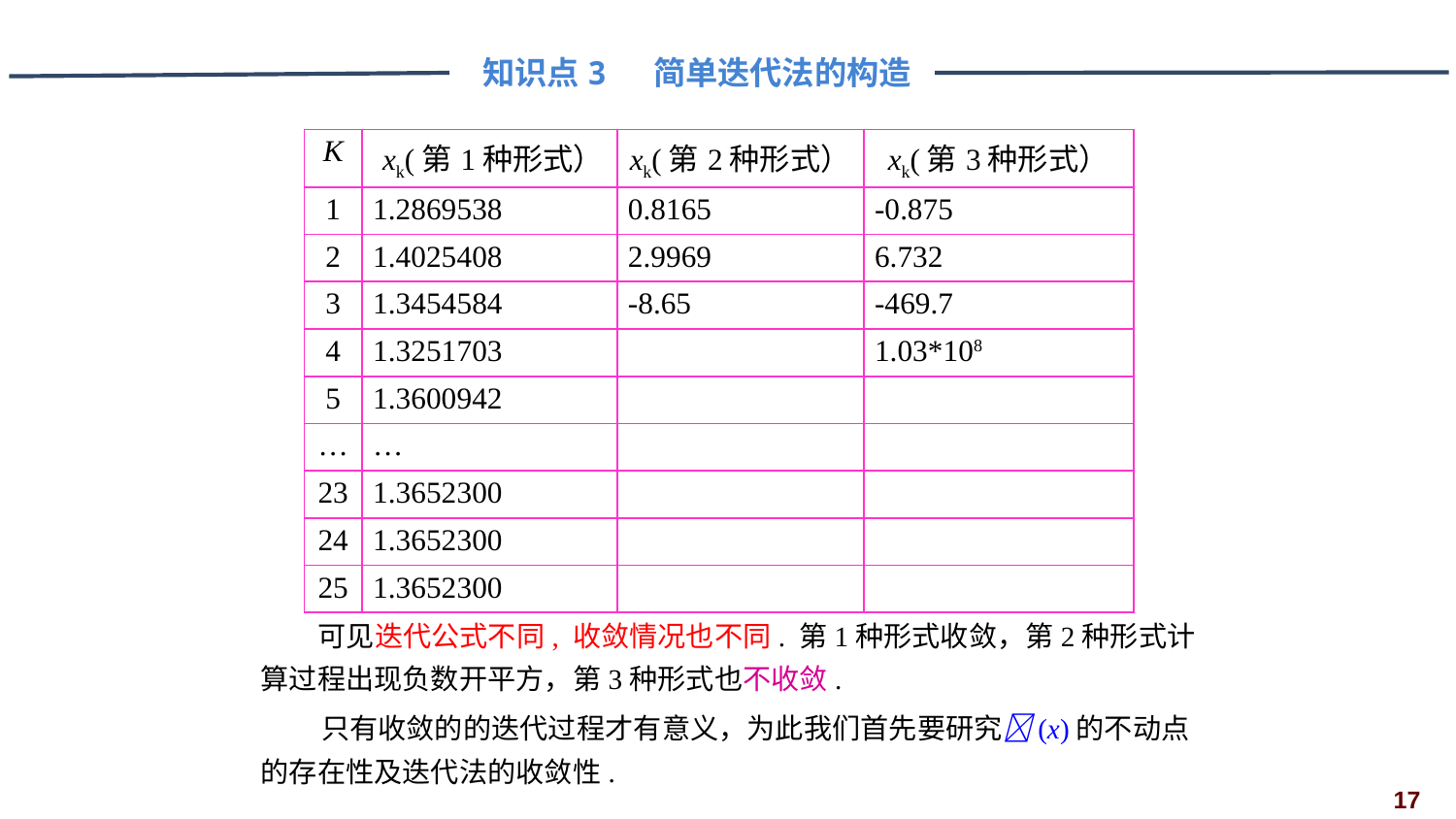

知识点3  简单迭代法的构造

| K | xk(第1种形式） | xk(第2种形式） | xk(第3种形式） |
| --- | --- | --- | --- |
| 1 | 1.2869538 | 0.8165 | -0.875 |
| 2 | 1.4025408 | 2.9969 | 6.732 |
| 3 | 1.3454584 | -8.65 | -469.7 |
| 4 | 1.3251703 |  | 1.03\*108 |
| 5 | 1.3600942 |  |  |
| … | … |  |  |
| 23 | 1.3652300 |  |  |
| 24 | 1.3652300 |  |  |
| 25 | 1.3652300 |  |  |
        可见迭代公式不同, 收敛情况也不同. 第1种形式收敛，第2种形式计算过程出现负数开平方，第3种形式也不收敛.
        只有收敛的的迭代过程才有意义，为此我们首先要研究ϕ(x)的不动点的存在性及迭代法的收敛性.
17